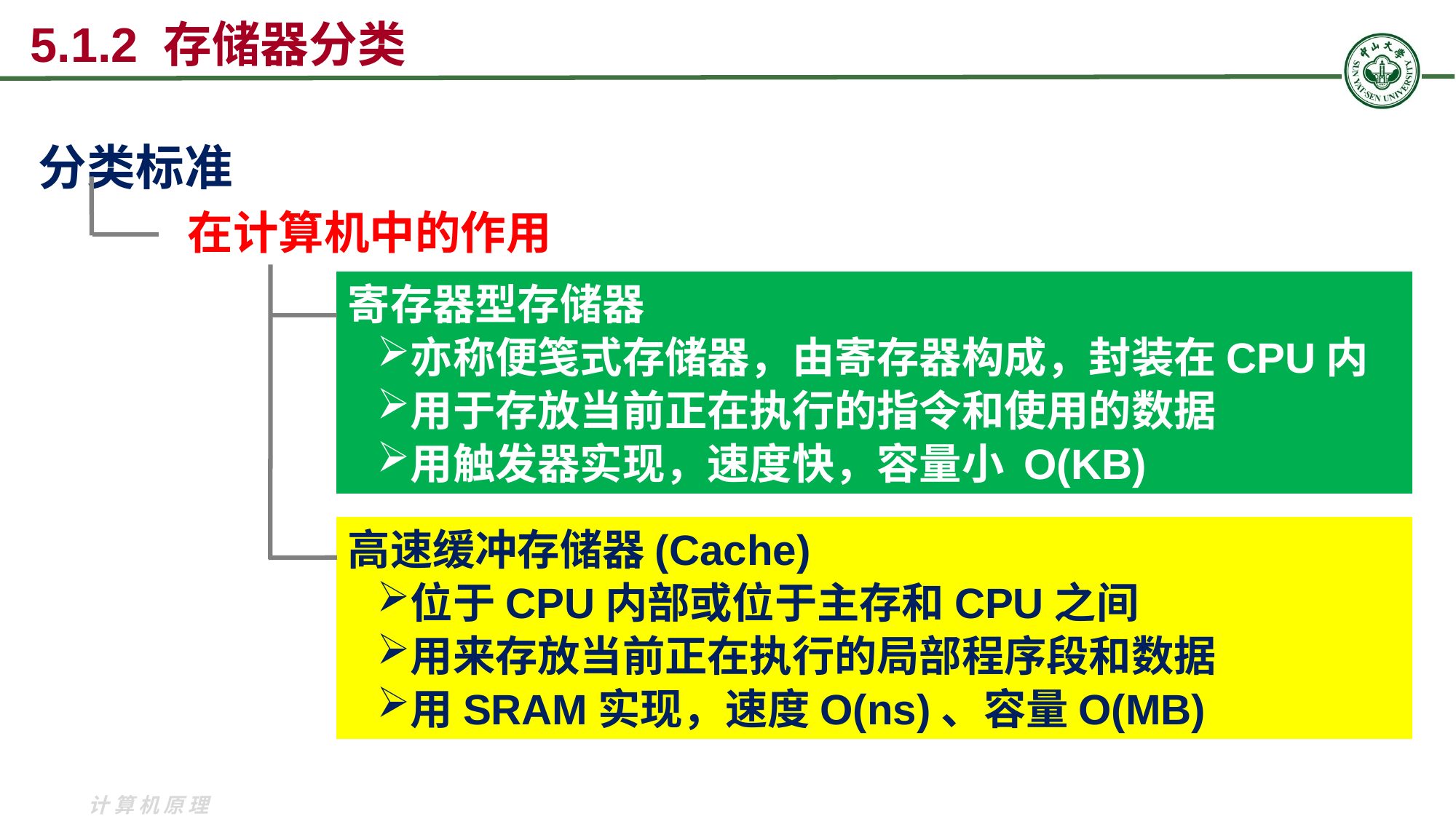

5.1.2 存储器分类
分类标准
在计算机中的作用
寄存器型存储器
亦称便笺式存储器，由寄存器构成，封装在CPU内
用于存放当前正在执行的指令和使用的数据
用触发器实现，速度快，容量小 O(KB)
高速缓冲存储器(Cache)
位于CPU内部或位于主存和CPU之间
用来存放当前正在执行的局部程序段和数据
用SRAM实现，速度O(ns)、容量O(MB)